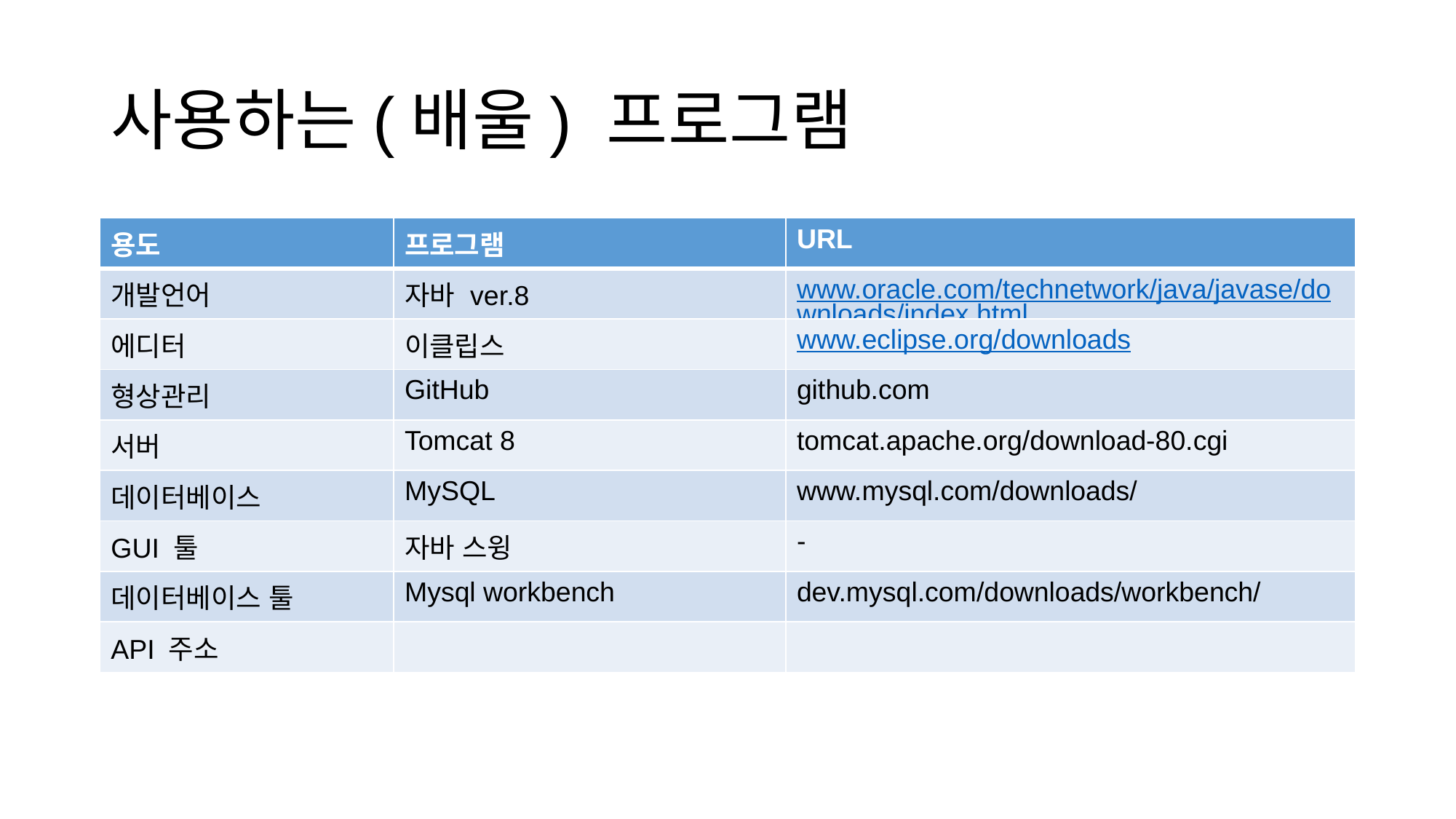

# 사용하는(배울) 프로그램
| 용도 | 프로그램 | URL |
| --- | --- | --- |
| 개발언어 | 자바 ver.8 | www.oracle.com/technetwork/java/javase/downloads/index.html |
| 에디터 | 이클립스 | www.eclipse.org/downloads |
| 형상관리 | GitHub | github.com |
| 서버 | Tomcat 8 | tomcat.apache.org/download-80.cgi |
| 데이터베이스 | MySQL | www.mysql.com/downloads/ |
| GUI 툴 | 자바 스윙 | - |
| 데이터베이스 툴 | Mysql workbench | dev.mysql.com/downloads/workbench/ |
| API 주소 |  |  |